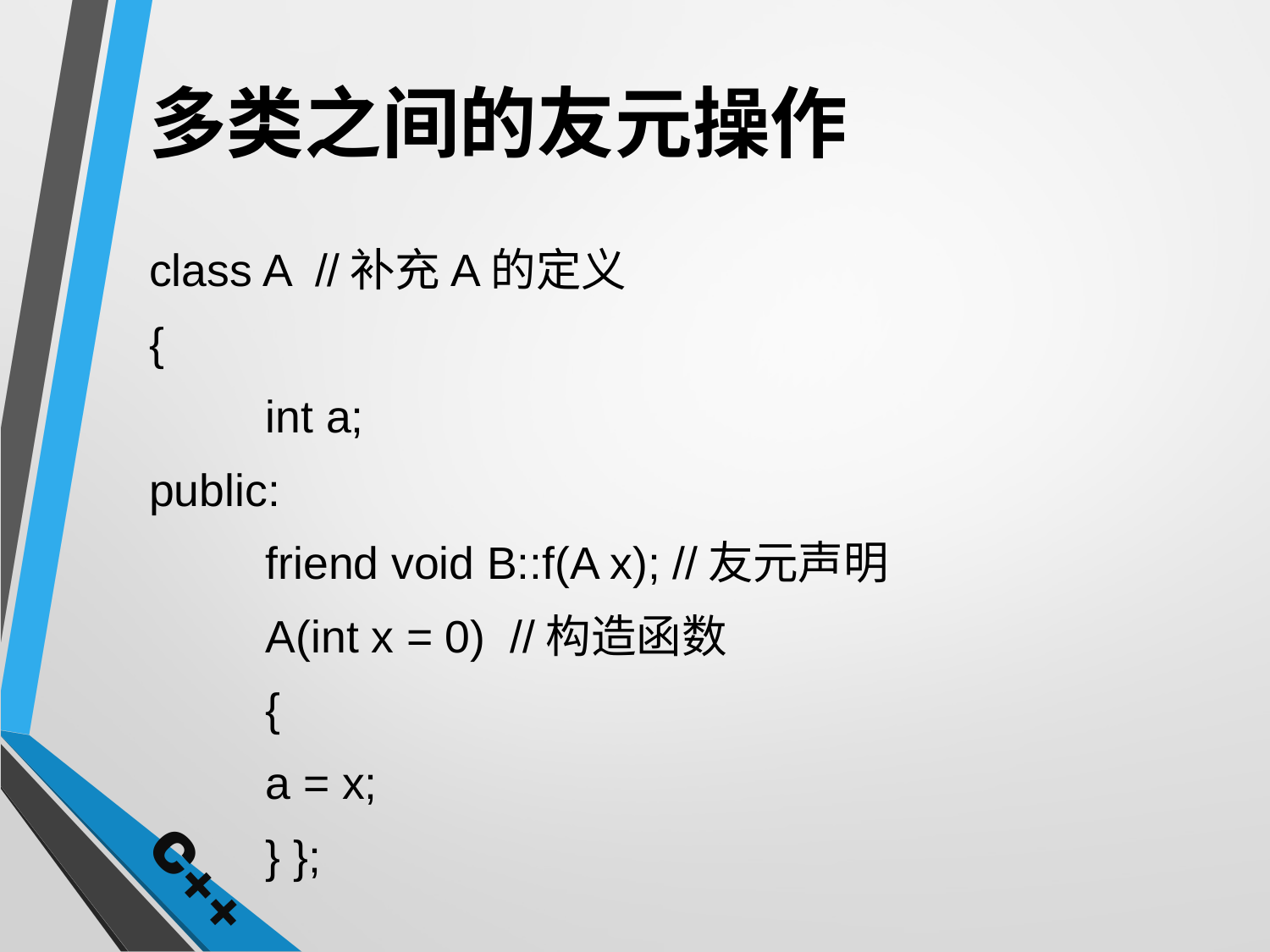

# 多类之间的友元操作
class A  //补充A的定义
{
	int a;
public:
	friend void B::f(A x); //友元声明
	A(int x = 0)  //构造函数
	{
		a = x;
	} };